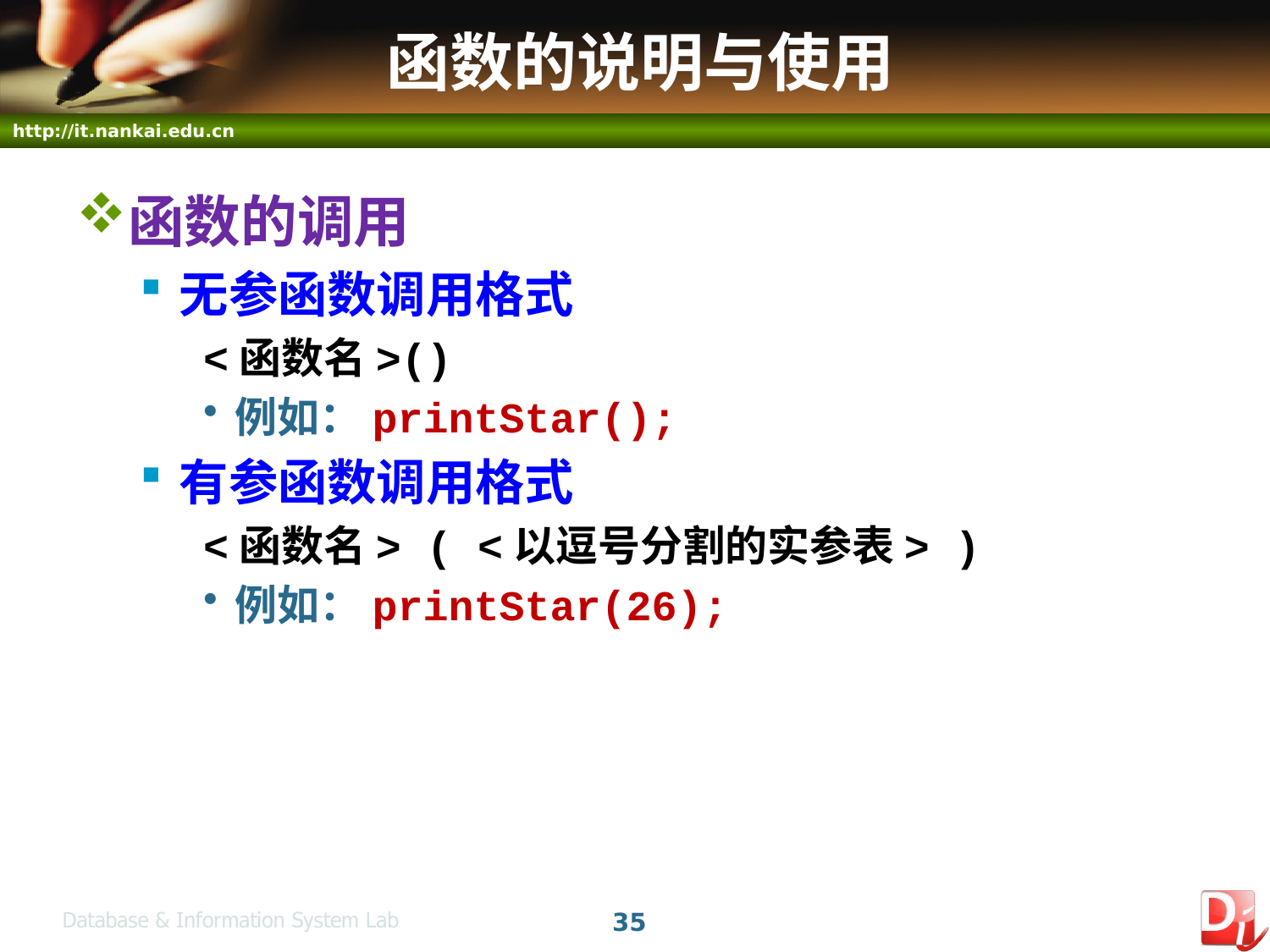

# 函数的说明与使用
函数的调用
无参函数调用格式
<函数名>()
例如：printStar();
有参函数调用格式
<函数名> ( <以逗号分割的实参表> )
例如：printStar(26);

35
Database & Information System Lab